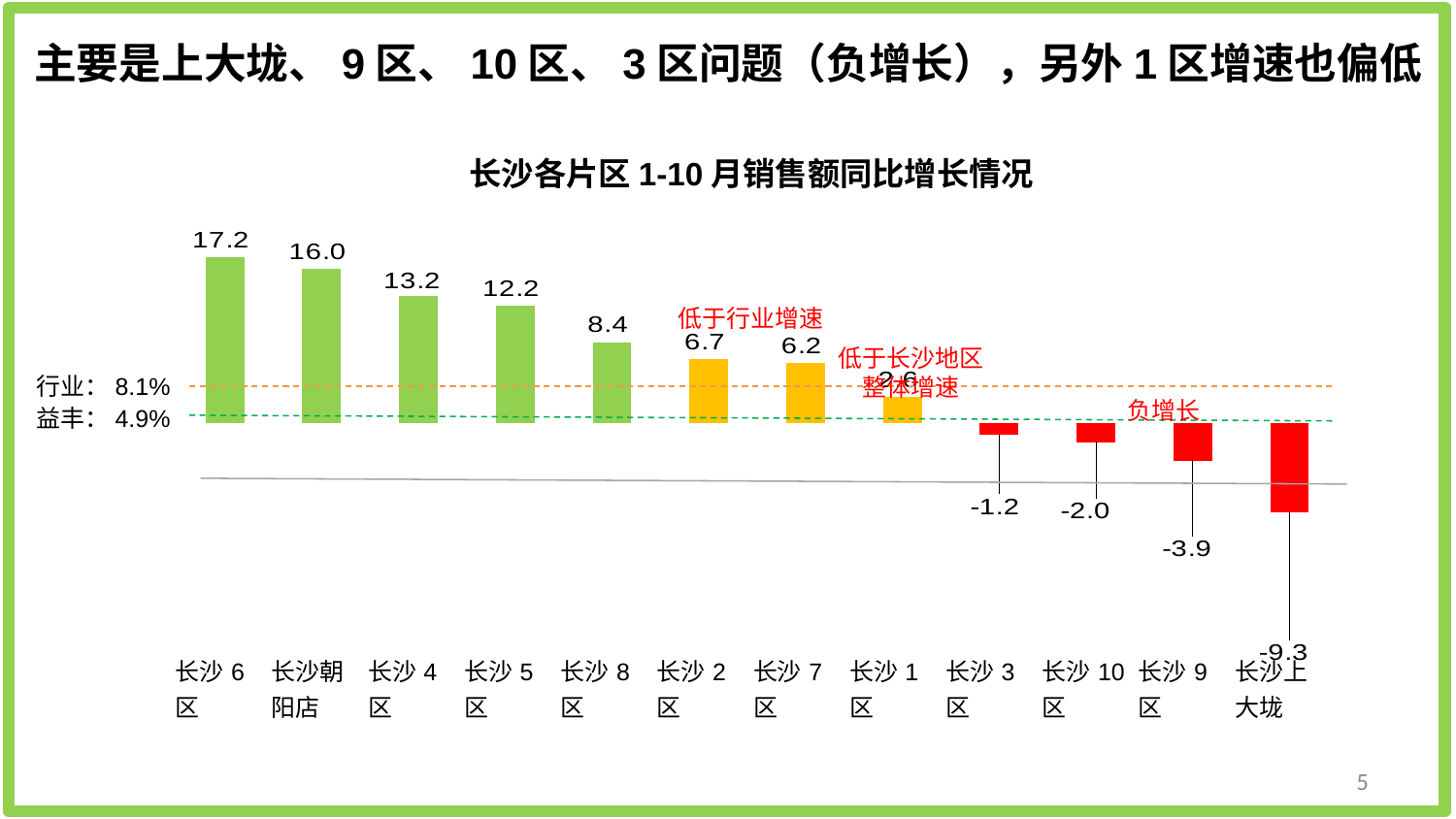

主要是上大垅、9区、10区、3区问题（负增长），另外1区增速也偏低
长沙各片区1-10月销售额同比增长情况

### Chart

| Category | 1-10月增长率 |
|---|---|
| 长沙6区 | 17.2292895461613 |
| 长沙朝阳店 | 16.0107702542189 |
| 长沙4区 | 13.2292233055211 |
| 长沙5区 | 12.2153004265919 |
| 长沙8区 | 8.40070306243492 |
| 长沙2区 | 6.67697179446316 |
| 长沙7区 | 6.22318640122226 |
| 长沙1区 | 2.64765608418671 |
| 长沙3区 | -1.24335998946838 |
| 长沙10区 | -2.01945890656144 |
| 长沙9区 | -3.9425390990986 |
| 长沙上大垅 | -9.32001770566986 |
低于行业增速
低于长沙地区整体增速
行业：8.1%
负增长
益丰：4.9%
| 长沙6区 | 长沙朝阳店 | 长沙4区 | 长沙5区 | 长沙8区 | 长沙2区 | 长沙7区 | 长沙1区 | 长沙3区 | 长沙10区 | 长沙9区 | 长沙上大垅 |
| --- | --- | --- | --- | --- | --- | --- | --- | --- | --- | --- | --- |
5